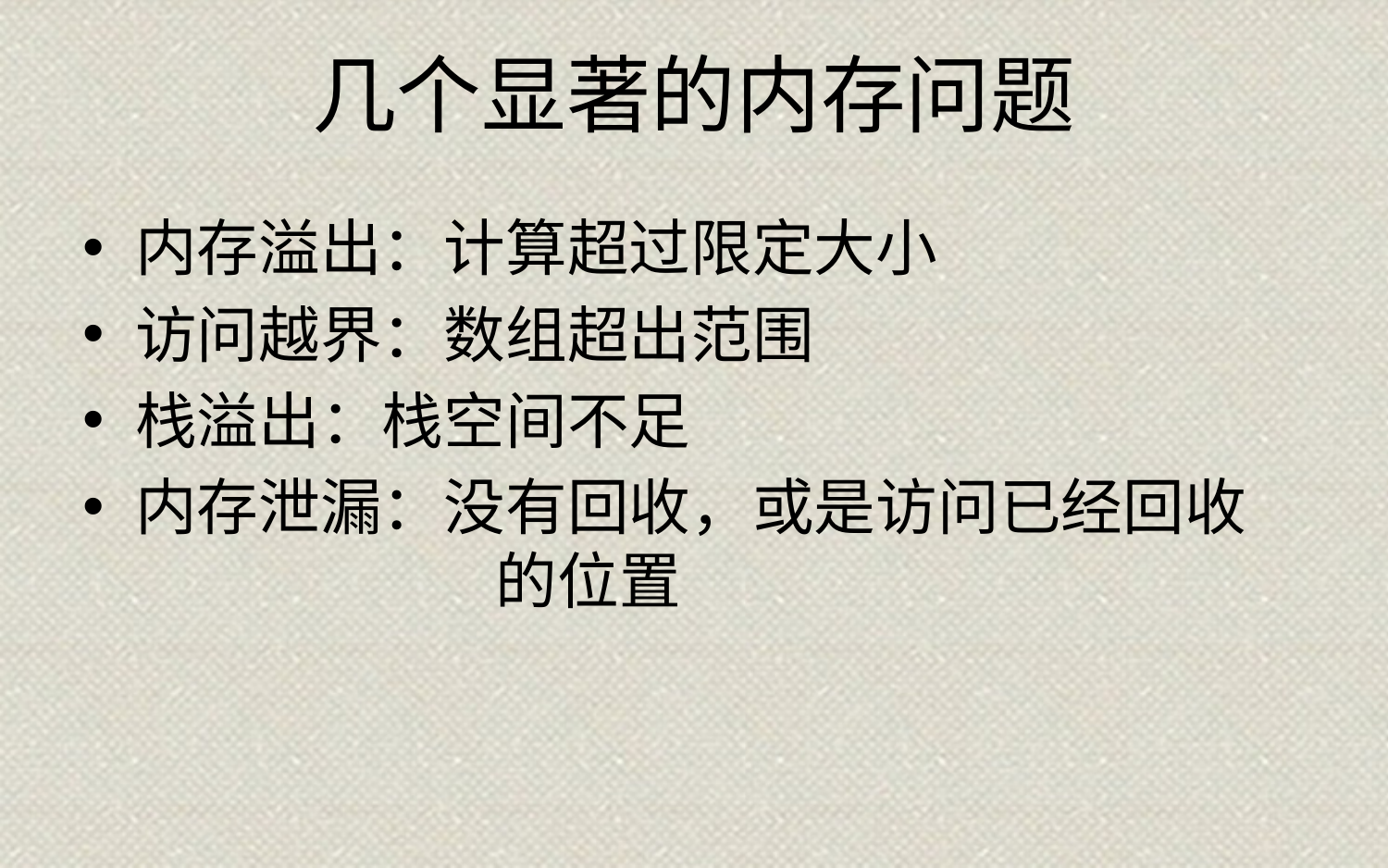

# 几个显著的内存问题
内存溢出：计算超过限定大小
访问越界：数组超出范围
栈溢出：栈空间不足
内存泄漏：没有回收，或是访问已经回收		      的位置